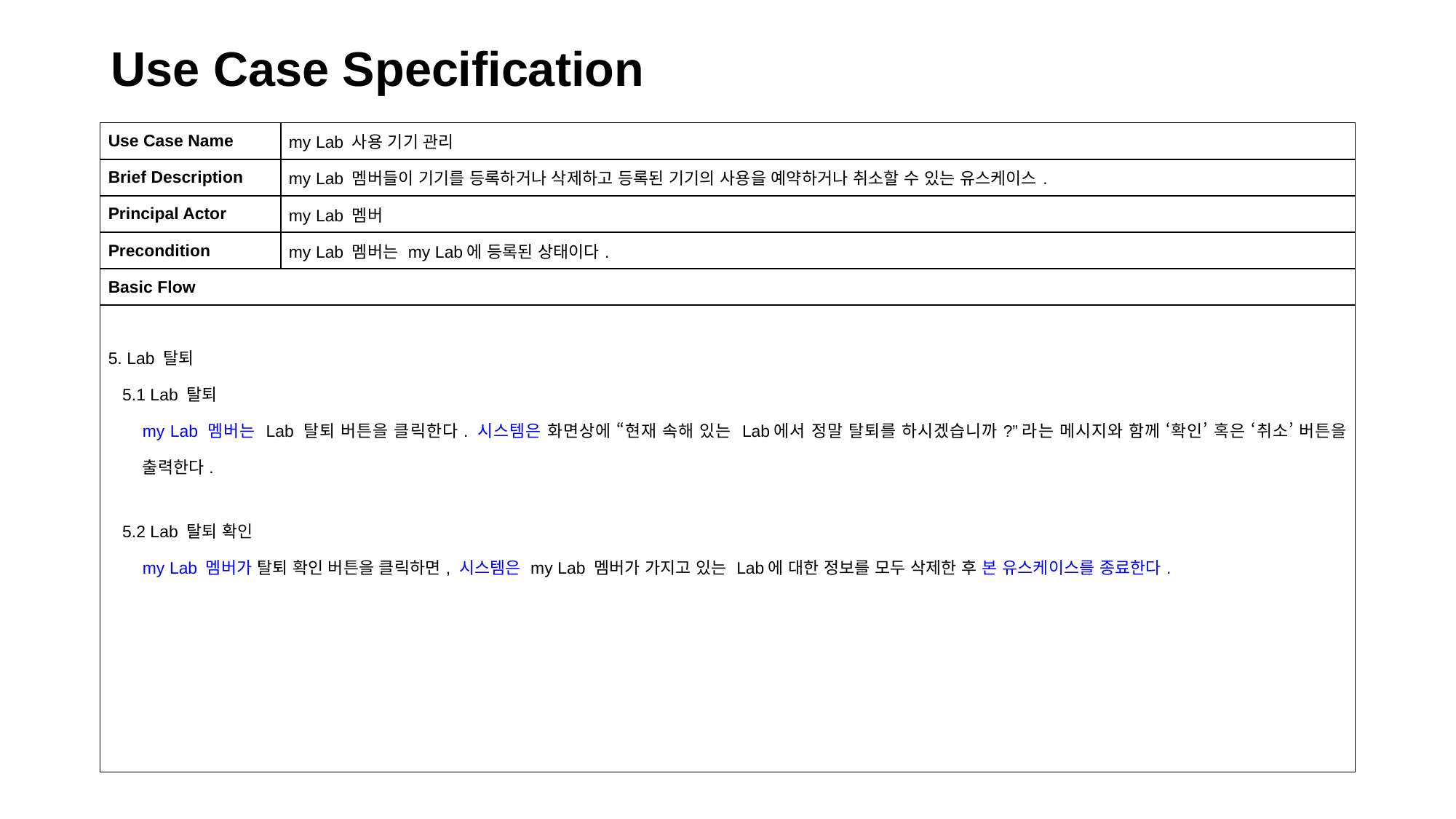

# Use Case Specification
| Use Case Name | my Lab 사용 기기 관리 |
| --- | --- |
| Brief Description | my Lab 멤버들이 기기를 등록하거나 삭제하고 등록된 기기의 사용을 예약하거나 취소할 수 있는 유스케이스. |
| Principal Actor | my Lab 멤버 |
| Precondition | my Lab 멤버는 my Lab에 등록된 상태이다. |
| Basic Flow |  |
| 5. Lab 탈퇴 5.1 Lab 탈퇴 my Lab 멤버는 Lab 탈퇴 버튼을 클릭한다. 시스템은 화면상에 “현재 속해 있는 Lab에서 정말 탈퇴를 하시겠습니까?”라는 메시지와 함께 ‘확인’ 혹은 ‘취소’ 버튼을 출력한다. 5.2 Lab 탈퇴 확인 my Lab 멤버가 탈퇴 확인 버튼을 클릭하면, 시스템은 my Lab 멤버가 가지고 있는 Lab에 대한 정보를 모두 삭제한 후 본 유스케이스를 종료한다. |  |